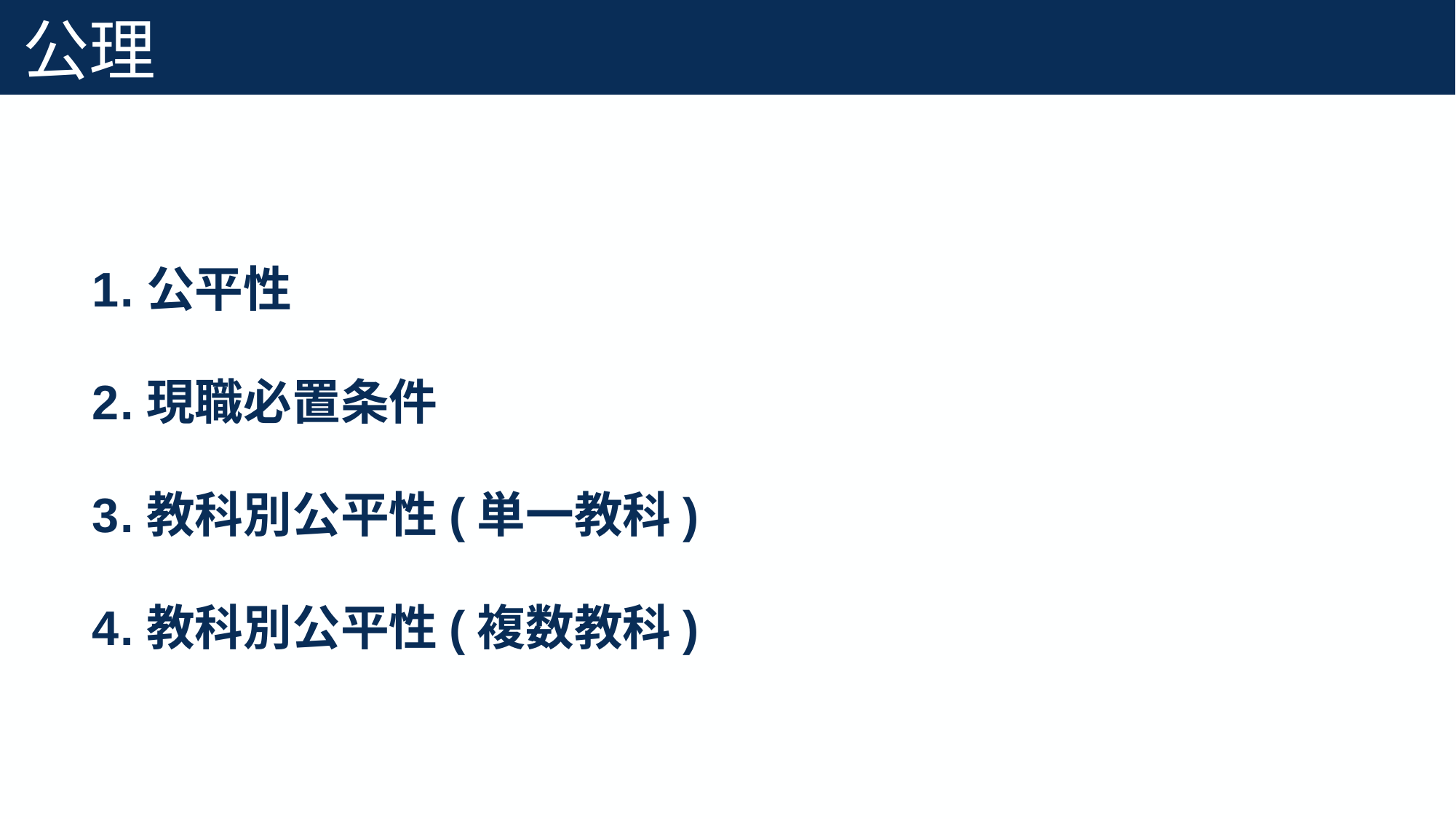

# 公理
82
公平性
現職必置条件
教科別公平性(単一教科)
教科別公平性(複数教科)